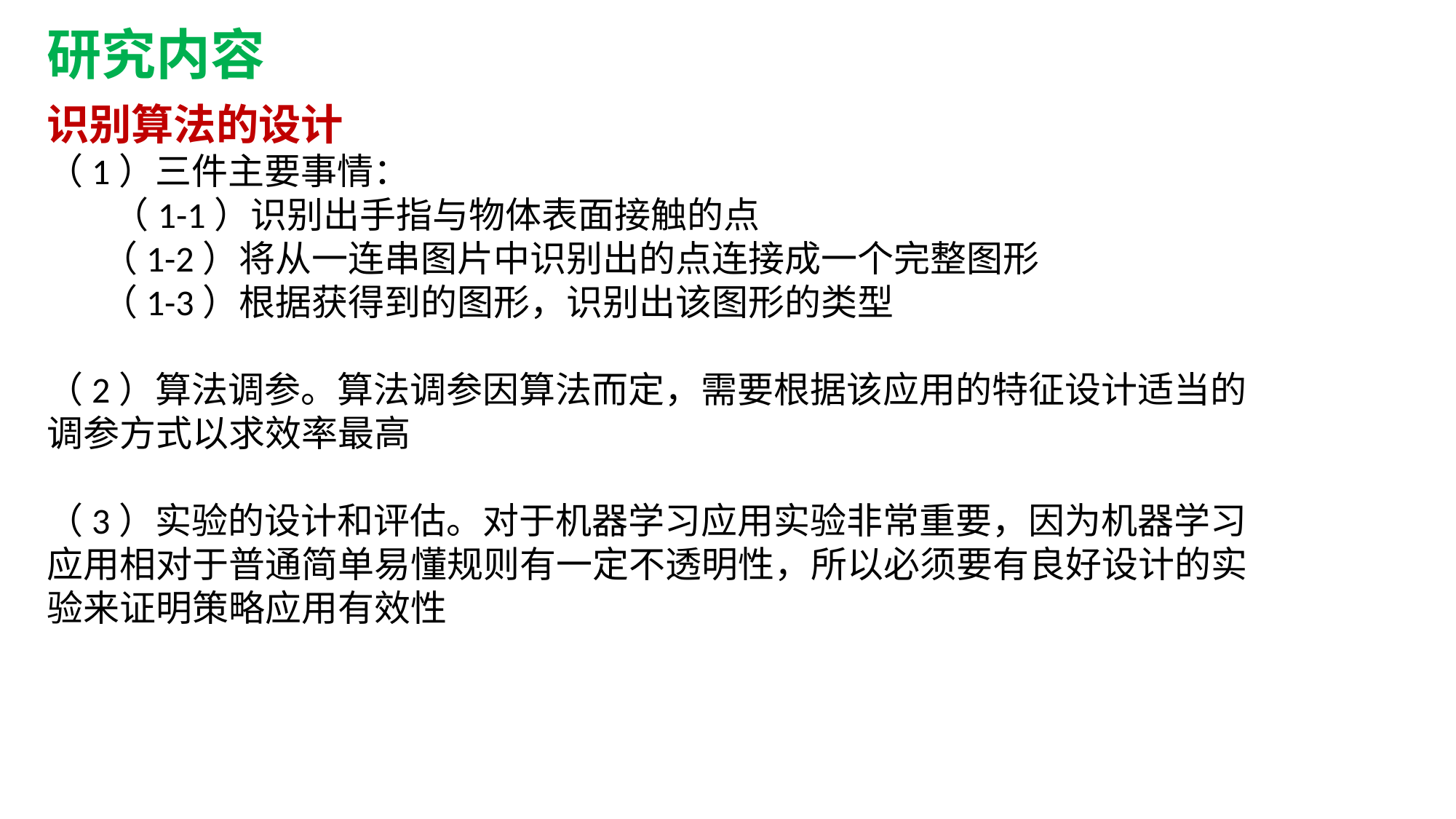

研究内容
识别算法的设计
（1）三件主要事情：
       （1-1）识别出手指与物体表面接触的点
（1-2）将从一连串图片中识别出的点连接成一个完整图形
（1-3）根据获得到的图形，识别出该图形的类型

（2）算法调参。算法调参因算法而定，需要根据该应用的特征设计适当的调参方式以求效率最高

（3）实验的设计和评估。对于机器学习应用实验非常重要，因为机器学习应用相对于普通简单易懂规则有一定不透明性，所以必须要有良好设计的实验来证明策略应用有效性